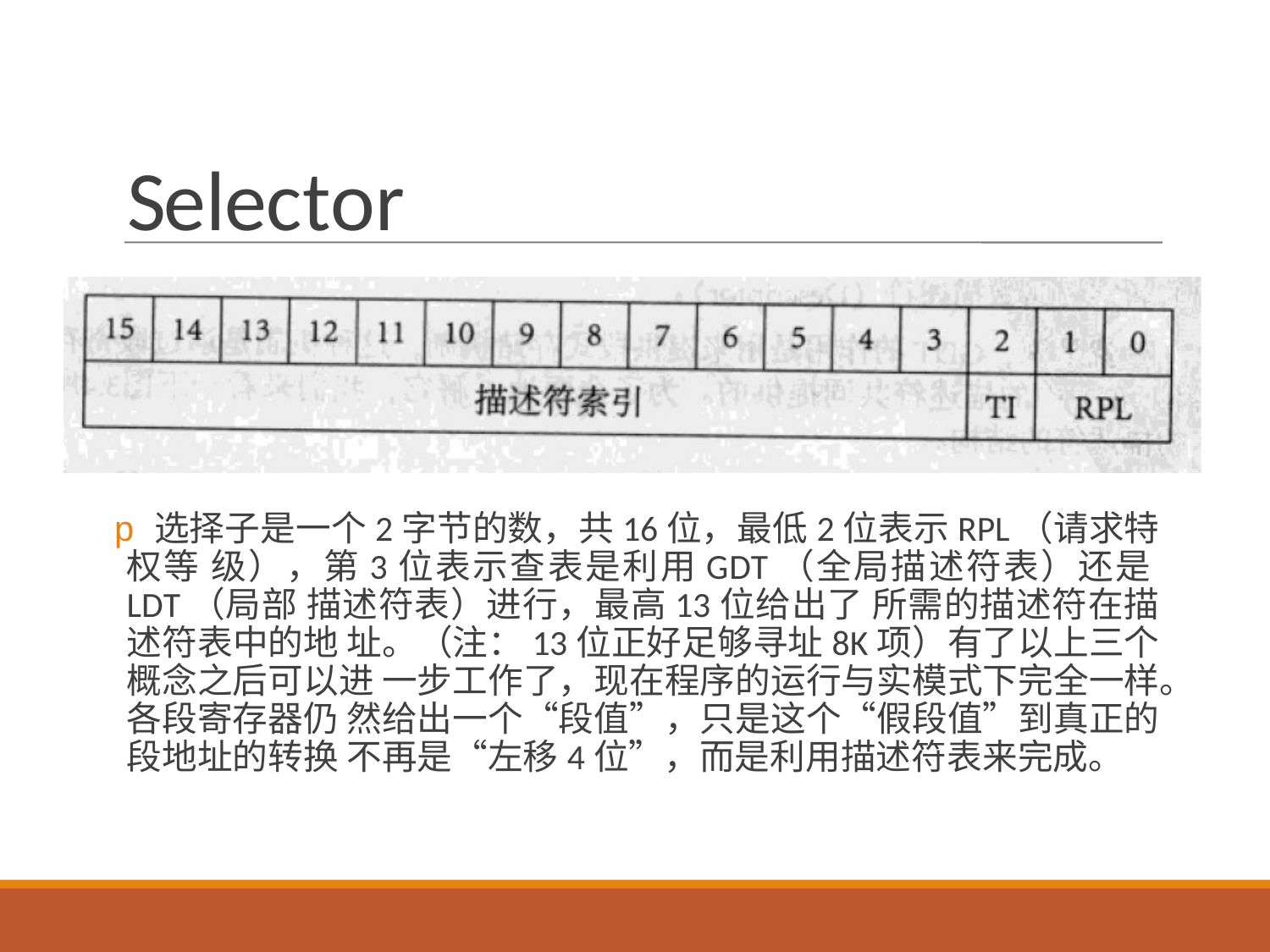

# Selector

p选择子是一个2字节的数，共16位，最低2位表示RPL（请求特权等 级），第3位表示查表是利用GDT（全局描述符表）还是LDT（局部 描述符表）进行，最高13位给出了 所需的描述符在描述符表中的地 址。（注：13位正好足够寻址8K项）有了以上三个概念之后可以进 一步工作了，现在程序的运行与实模式下完全一样。各段寄存器仍 然给出一个“段值”，只是这个“假段值”到真正的段地址的转换 不再是“左移4位”，而是利用描述符表来完成。